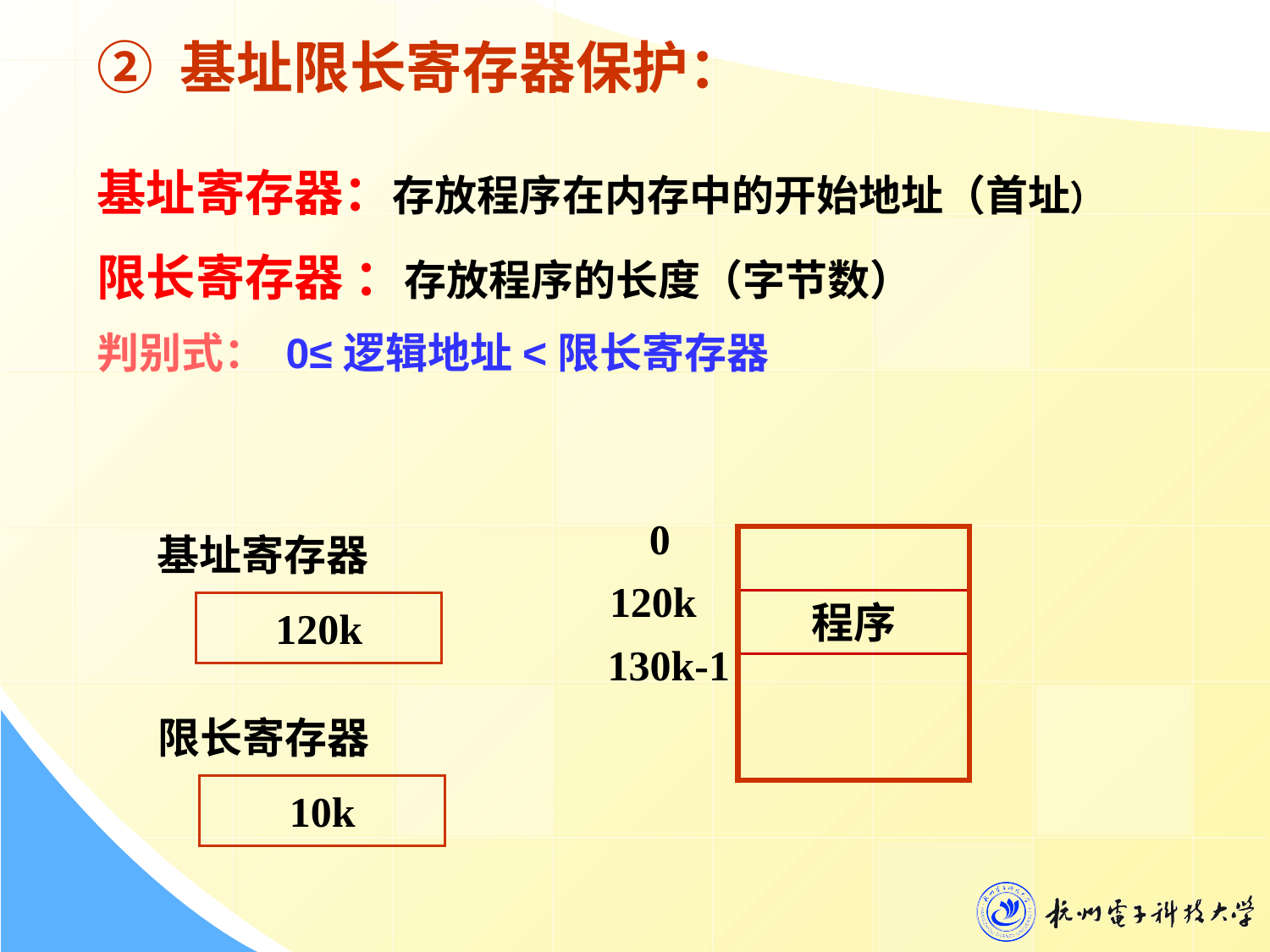

② 基址限长寄存器保护：
基址寄存器：存放程序在内存中的开始地址（首址）
限长寄存器 ：存放程序的长度（字节数）
判别式： 0≤逻辑地址<限长寄存器

0

120k
程序

130k-1
基址寄存器
120k
限长寄存器
10k